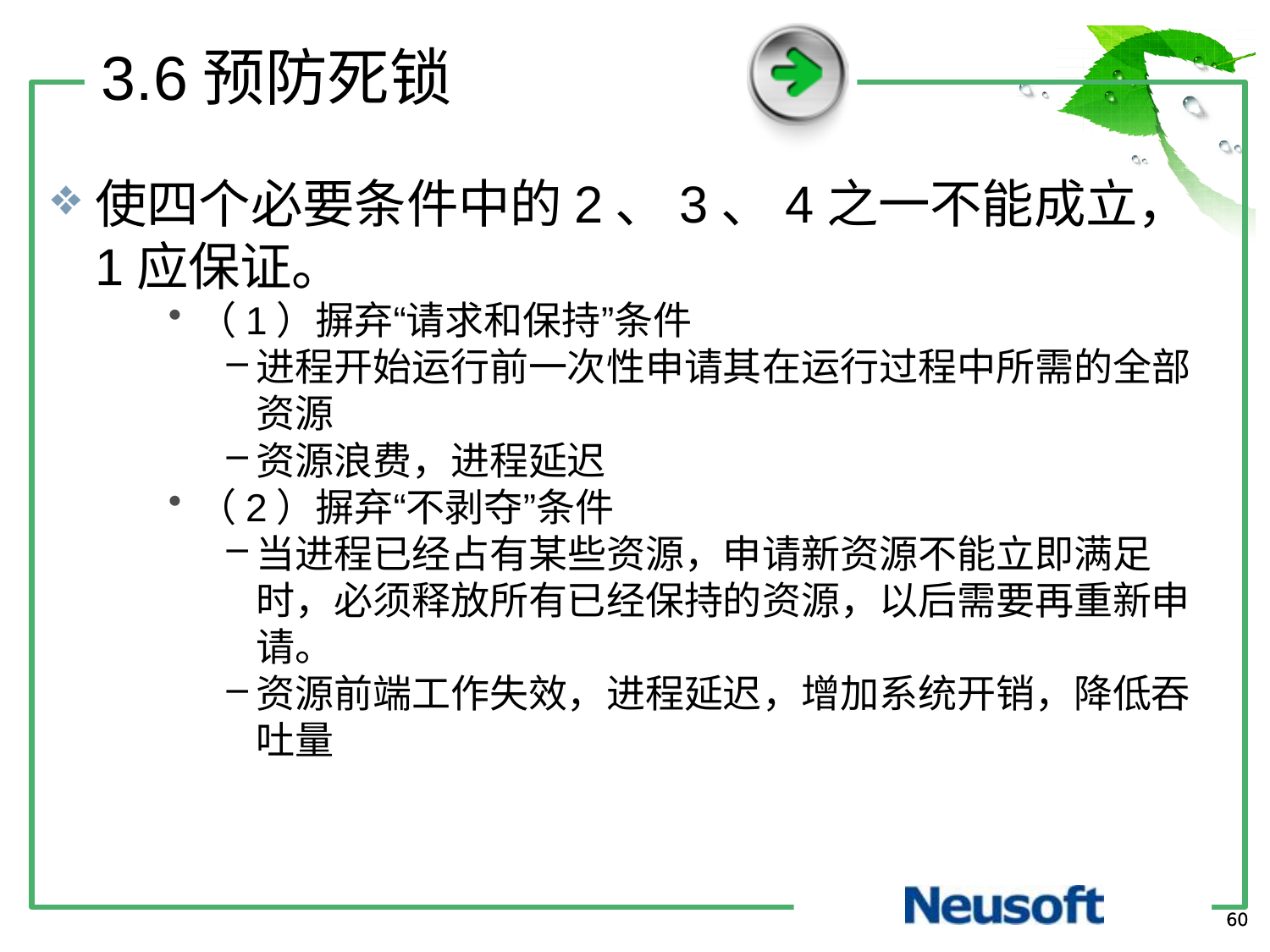

3.6预防死锁

使四个必要条件中的2、3、4之一不能成立，1应保证。
（1）摒弃“请求和保持”条件
进程开始运行前一次性申请其在运行过程中所需的全部资源
资源浪费，进程延迟
（2）摒弃“不剥夺”条件
当进程已经占有某些资源，申请新资源不能立即满足时，必须释放所有已经保持的资源，以后需要再重新申请。
资源前端工作失效，进程延迟，增加系统开销，降低吞吐量
60
60